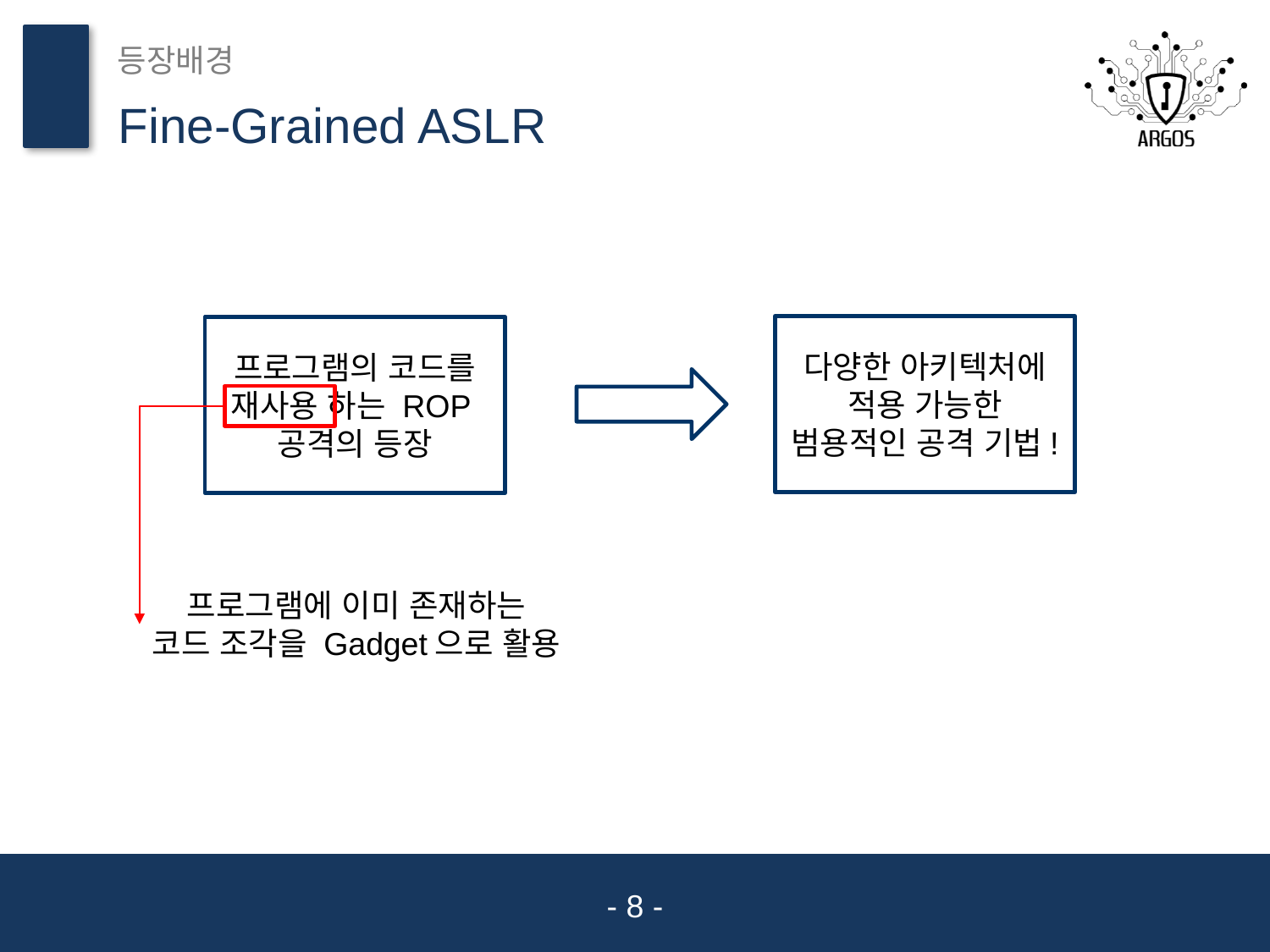

등장배경
Fine-Grained ASLR
다양한 아키텍처에 적용 가능한 범용적인 공격 기법!
프로그램의 코드를
재사용 하는 ROP공격의 등장

프로그램에 이미 존재하는
코드 조각을 Gadget으로 활용
- 8 -